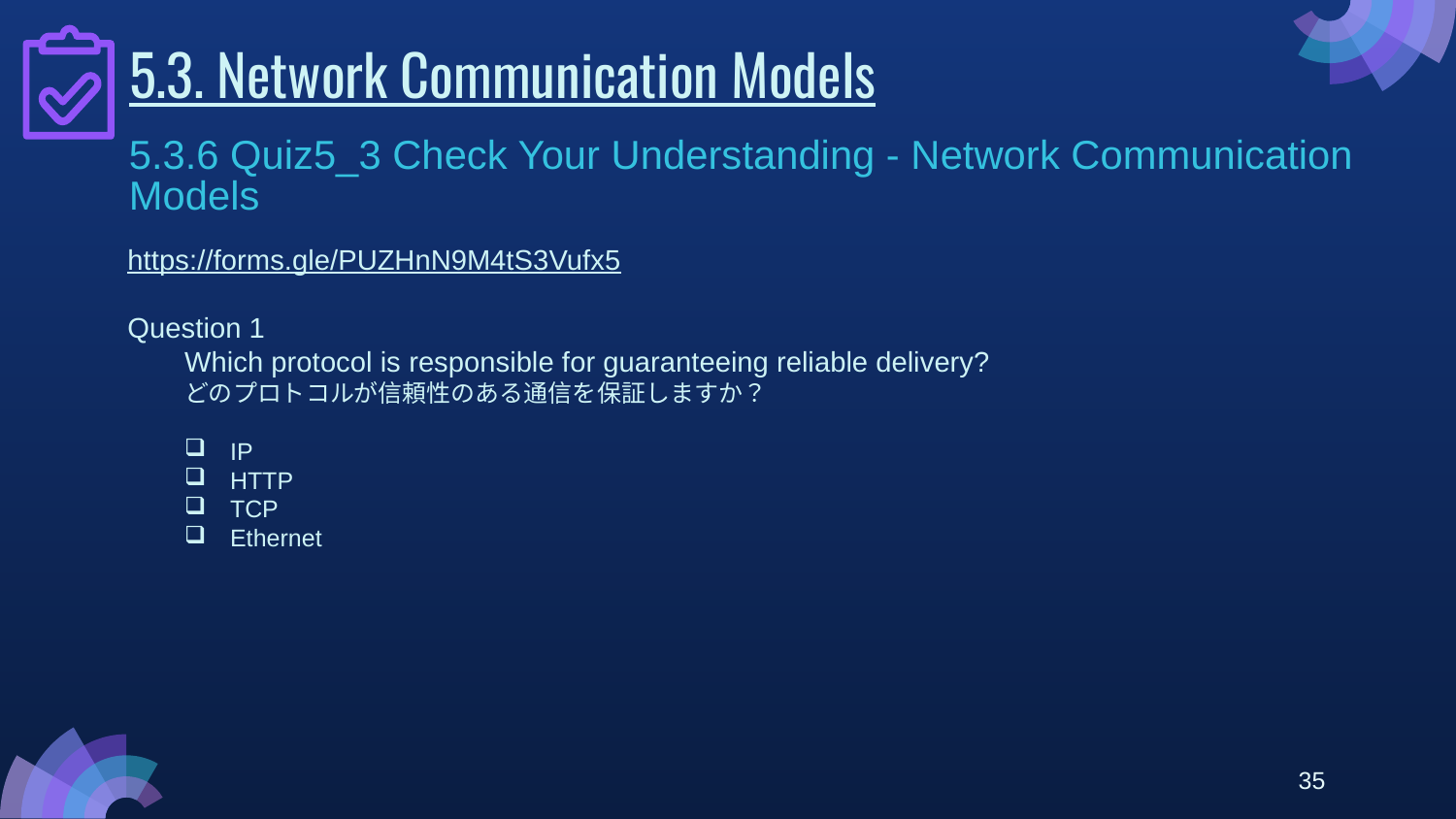

# 5.3. Network Communication Models
5.3.6 Quiz5_3 Check Your Understanding - Network Communication Models
https://forms.gle/PUZHnN9M4tS3Vufx5

Question 1
Which protocol is responsible for guaranteeing reliable delivery?
どのプロトコルが信頼性のある通信を保証しますか？

IP
HTTP
TCP
Ethernet

35